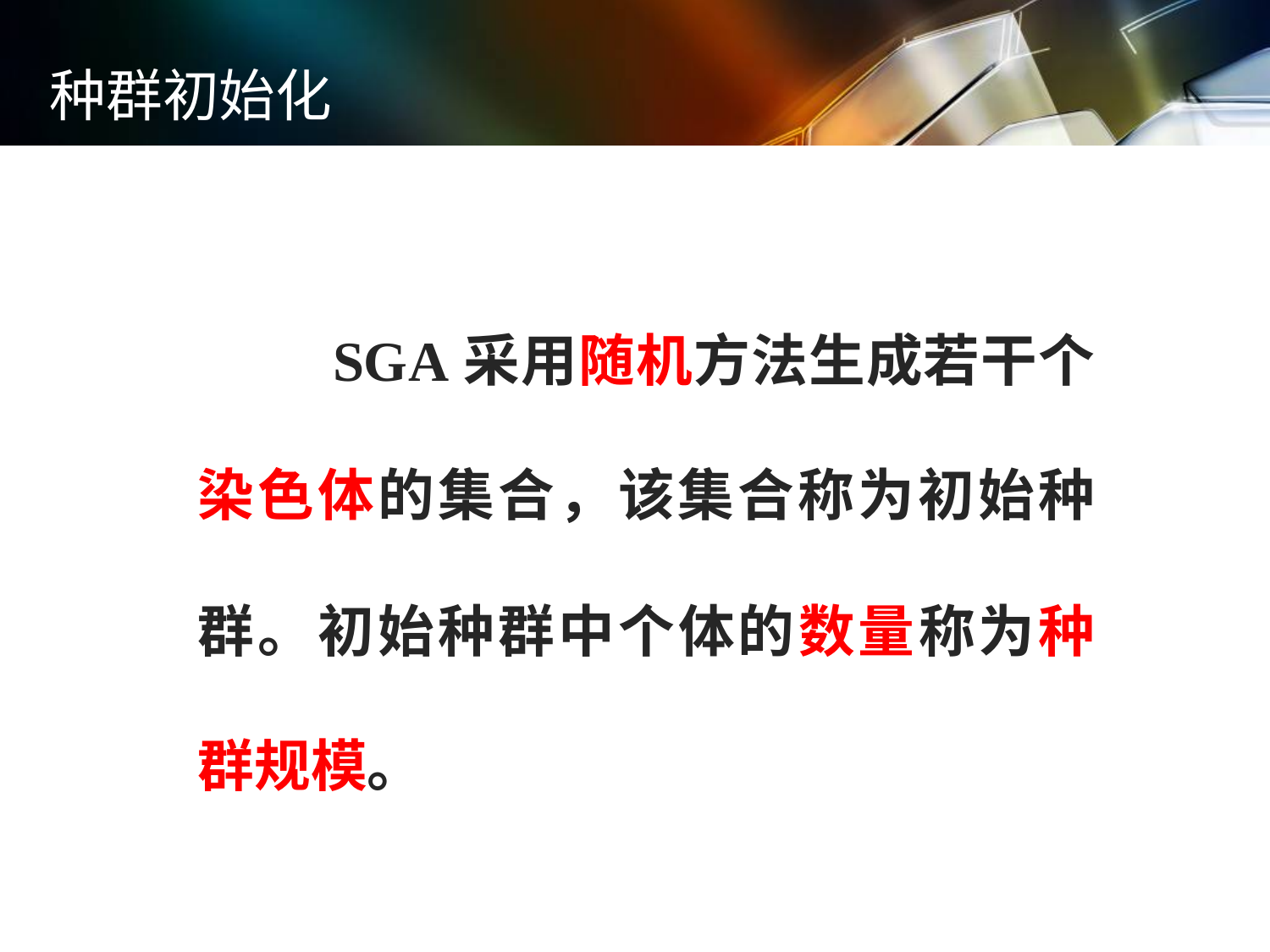

种群初始化
            SGA采用随机方法生成若干个染色体的集合，该集合称为初始种群。初始种群中个体的数量称为种群规模。